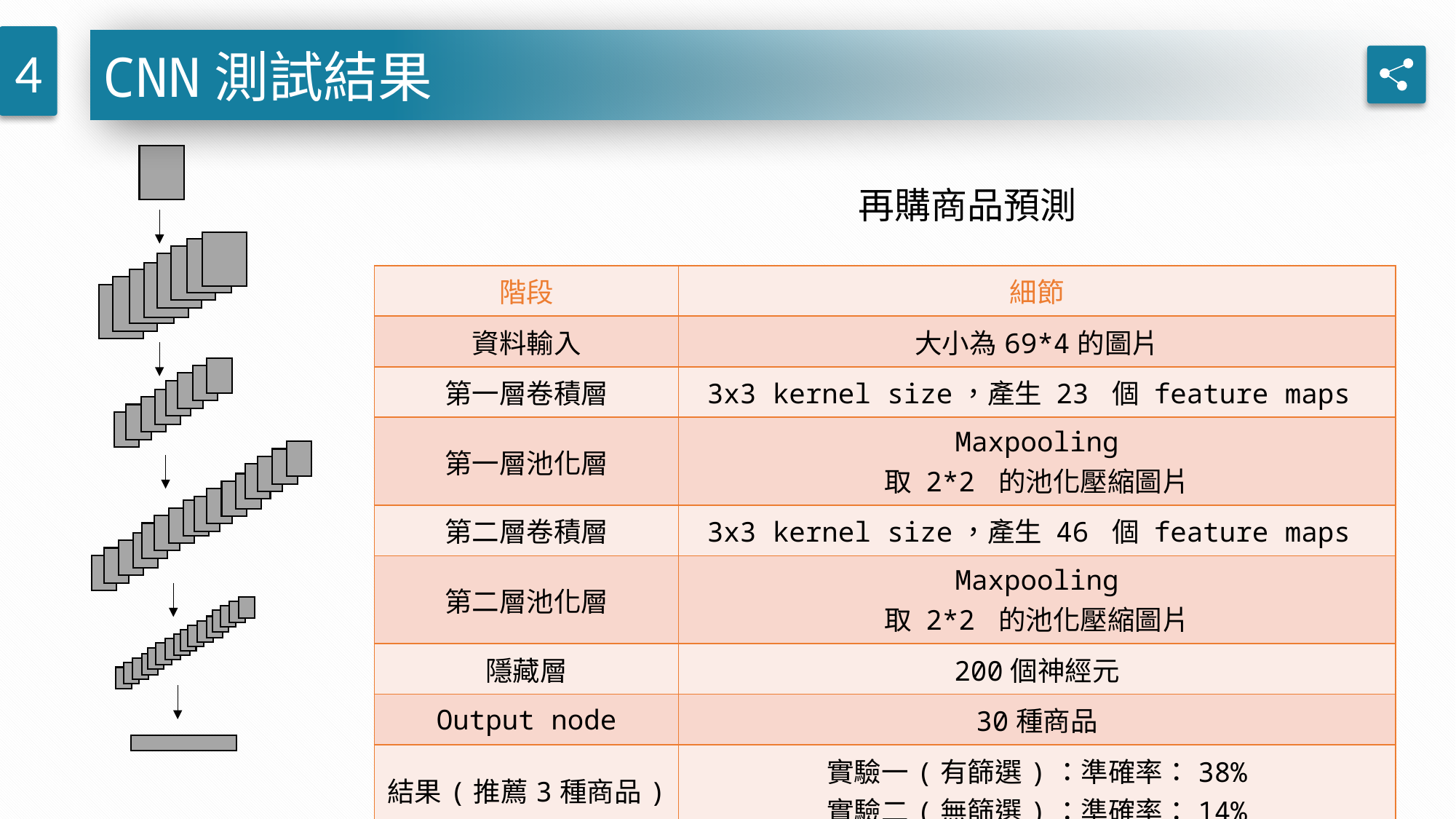

4

CNN測試結果

再購商品預測
| 階段 | 細節 |
| --- | --- |
| 資料輸入 | 大小為69\*4的圖片 |
| 第一層卷積層 | 3x3 kernel size，產生 23 個 feature maps |
| 第一層池化層 | Maxpooling 取 2\*2 的池化壓縮圖片 |
| 第二層卷積層 | 3x3 kernel size，產生 46 個 feature maps |
| 第二層池化層 | Maxpooling 取 2\*2 的池化壓縮圖片 |
| 隱藏層 | 200個神經元 |
| Output node | 30種商品 |
| 結果(推薦3種商品) | 實驗一(有篩選)：準確率：38% 實驗二(無篩選)：準確率：14% |